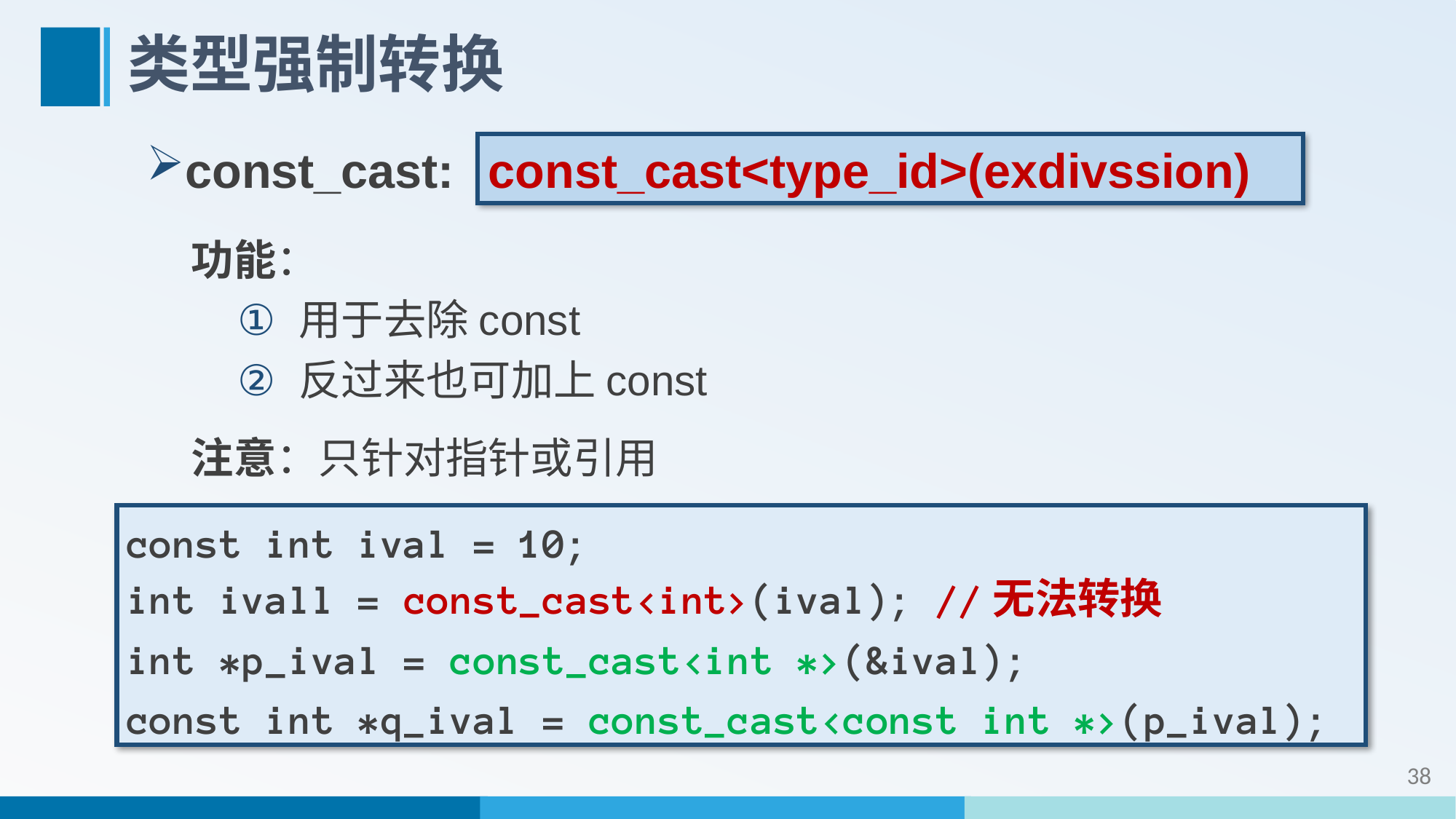

# 类型强制转换
const_cast:
const_cast<type_id>(exdivssion)
功能：
用于去除const
反过来也可加上const
注意：只针对指针或引用
const int ival = 10;
int ivall = const_cast<int>(ival); //无法转换
int *p_ival = const_cast<int *>(&ival);
const int *q_ival = const_cast<const int *>(p_ival);